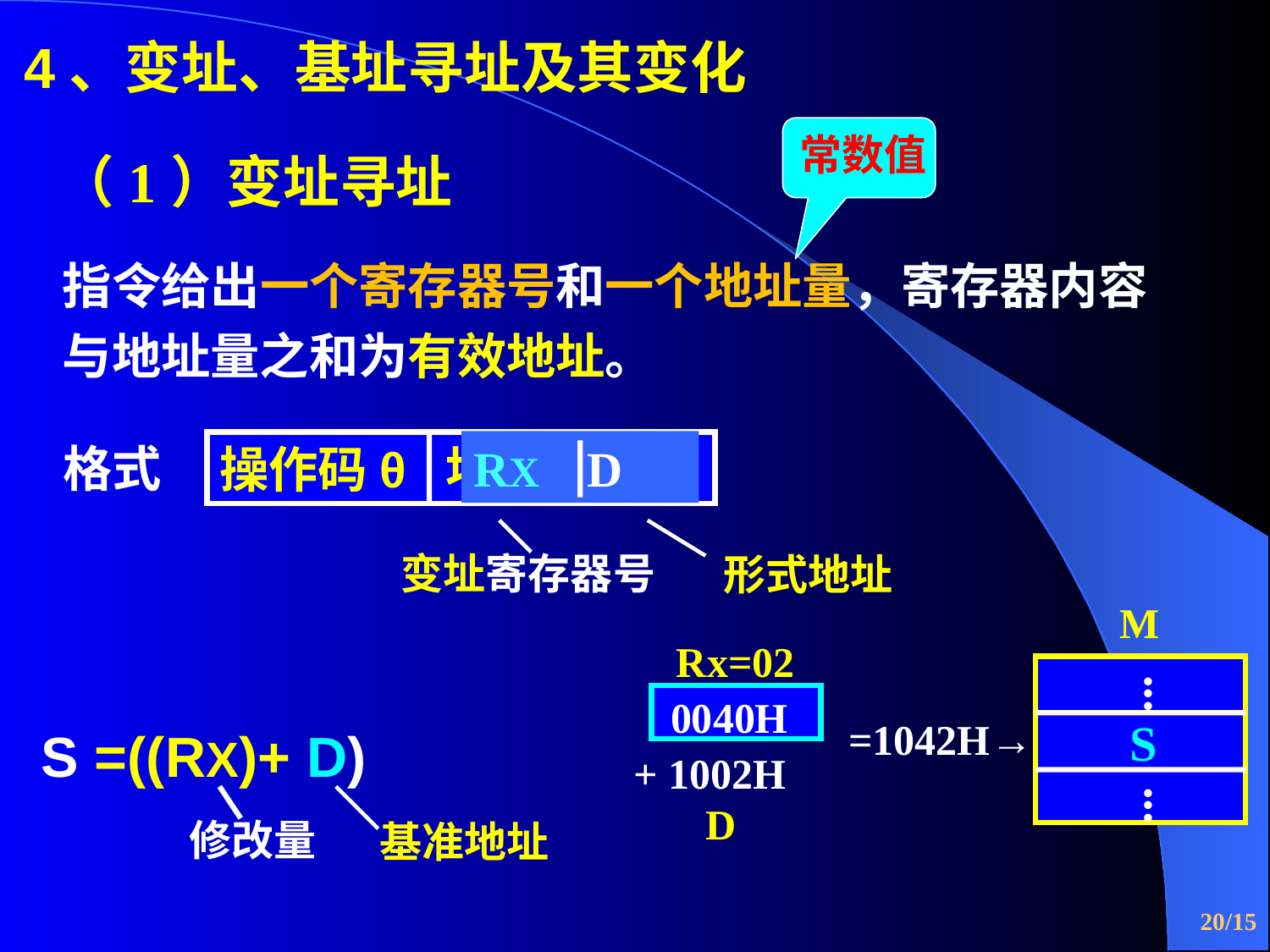

4、变址、基址寻址及其变化
常数值
（1）变址寻址
指令给出一个寄存器号和一个地址量，寄存器内容与地址量之和为有效地址。
格式
RX    D

操作码θ  地址码

变址寄存器号
形式地址
 M
Rx=02

...
0040H

 S
=1042H→
S =((RX)+ D)
+ 1002H   D
...

修改量
基准地址
20/15